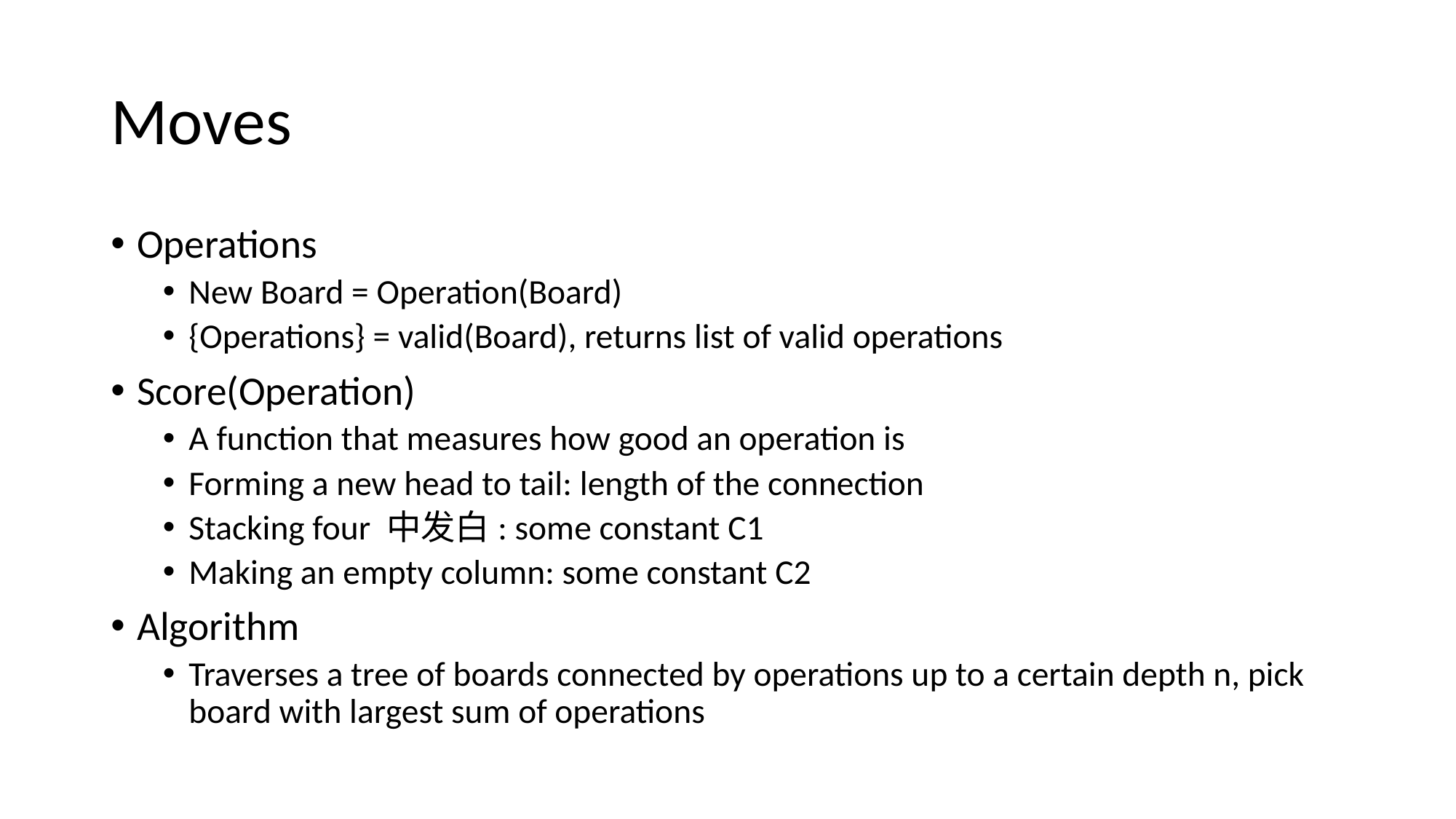

# Moves
Operations
New Board = Operation(Board)
{Operations} = valid(Board), returns list of valid operations
Score(Operation)
A function that measures how good an operation is
Forming a new head to tail: length of the connection
Stacking four 中发白: some constant C1
Making an empty column: some constant C2
Algorithm
Traverses a tree of boards connected by operations up to a certain depth n, pick board with largest sum of operations